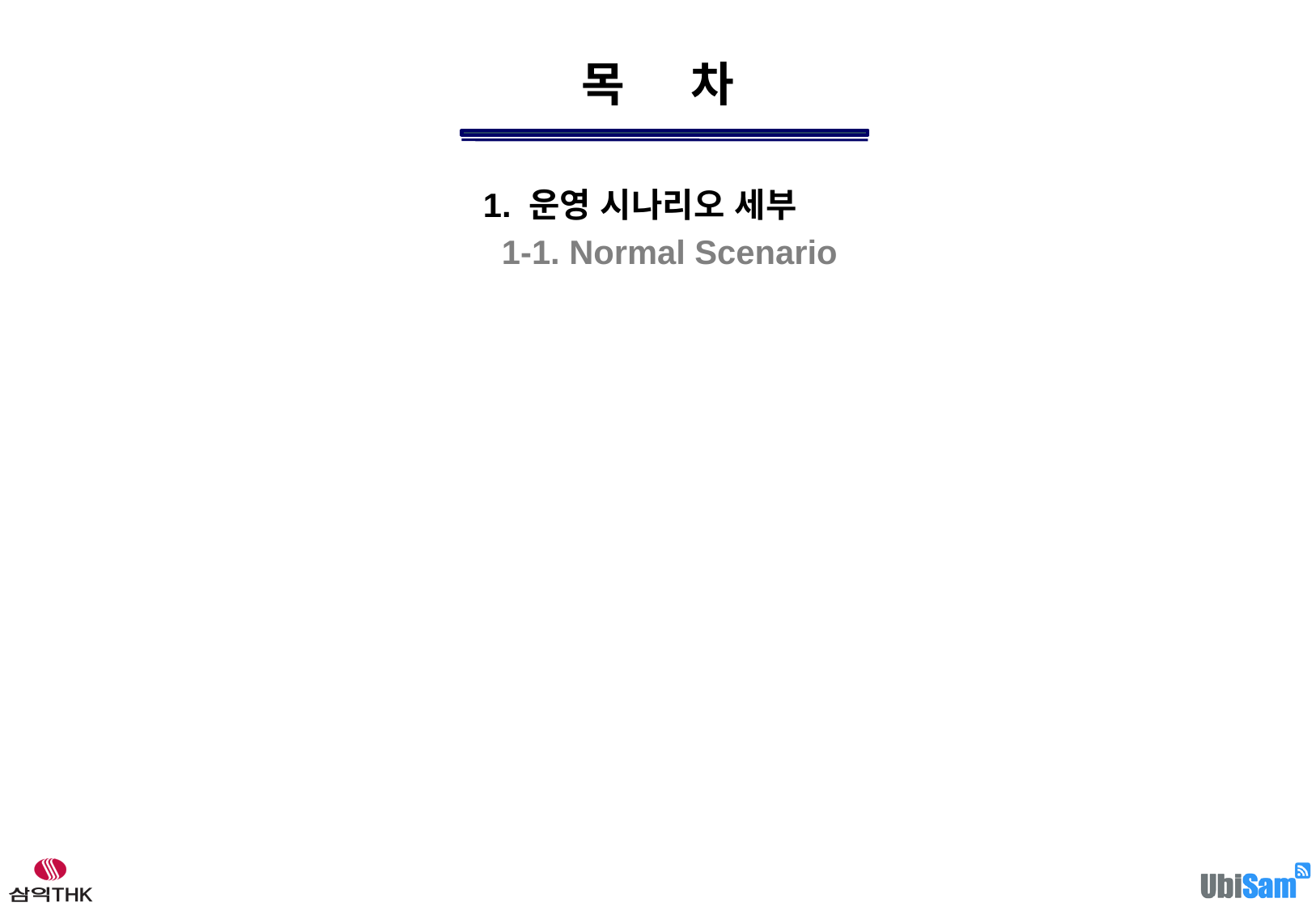

목     차

1. 운영 시나리오 세부
  1-1. Normal Scenario